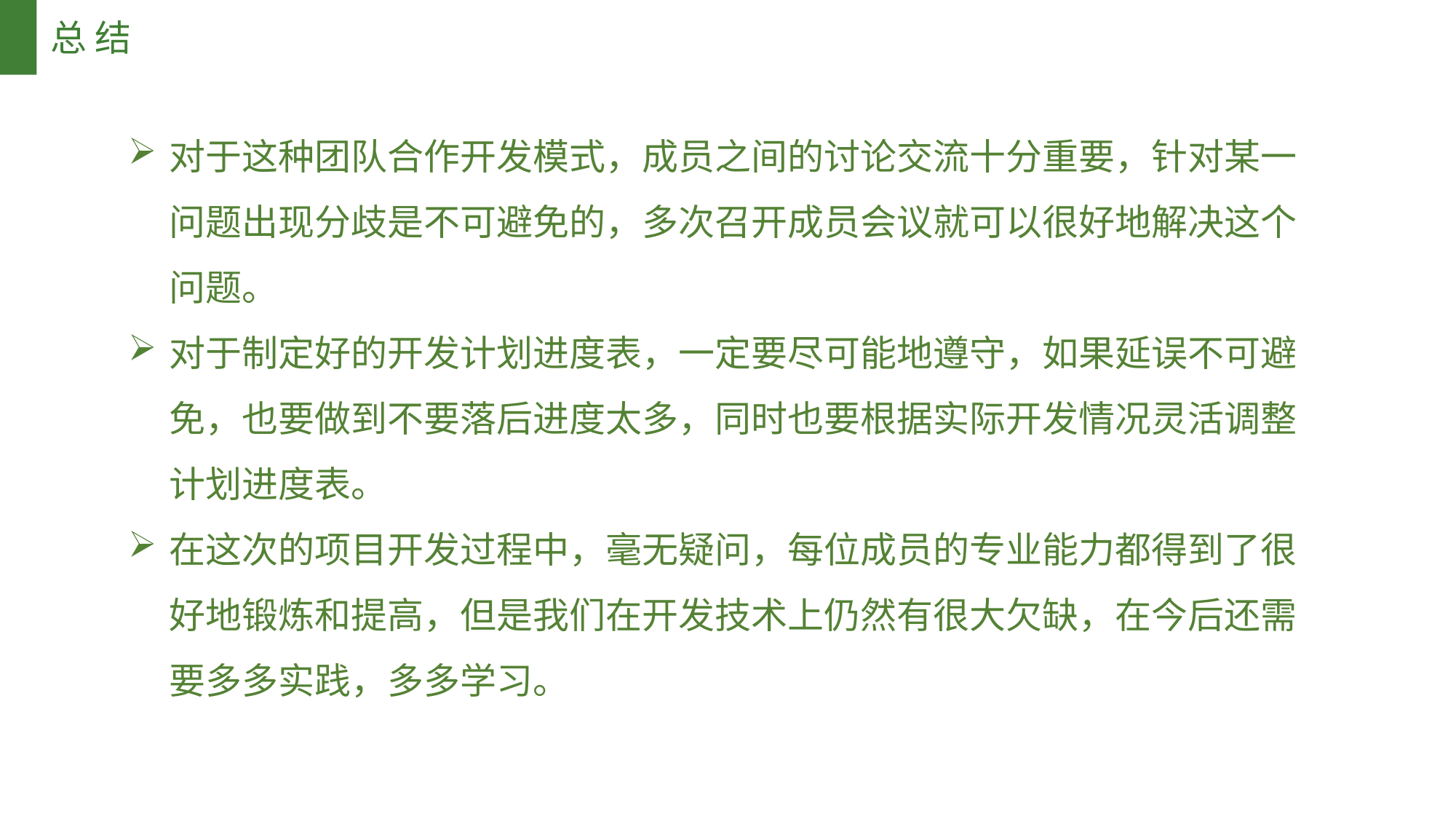

总 结
对于这种团队合作开发模式，成员之间的讨论交流十分重要，针对某一问题出现分歧是不可避免的，多次召开成员会议就可以很好地解决这个问题。
对于制定好的开发计划进度表，一定要尽可能地遵守，如果延误不可避免，也要做到不要落后进度太多，同时也要根据实际开发情况灵活调整计划进度表。
在这次的项目开发过程中，毫无疑问，每位成员的专业能力都得到了很好地锻炼和提高，但是我们在开发技术上仍然有很大欠缺，在今后还需要多多实践，多多学习。